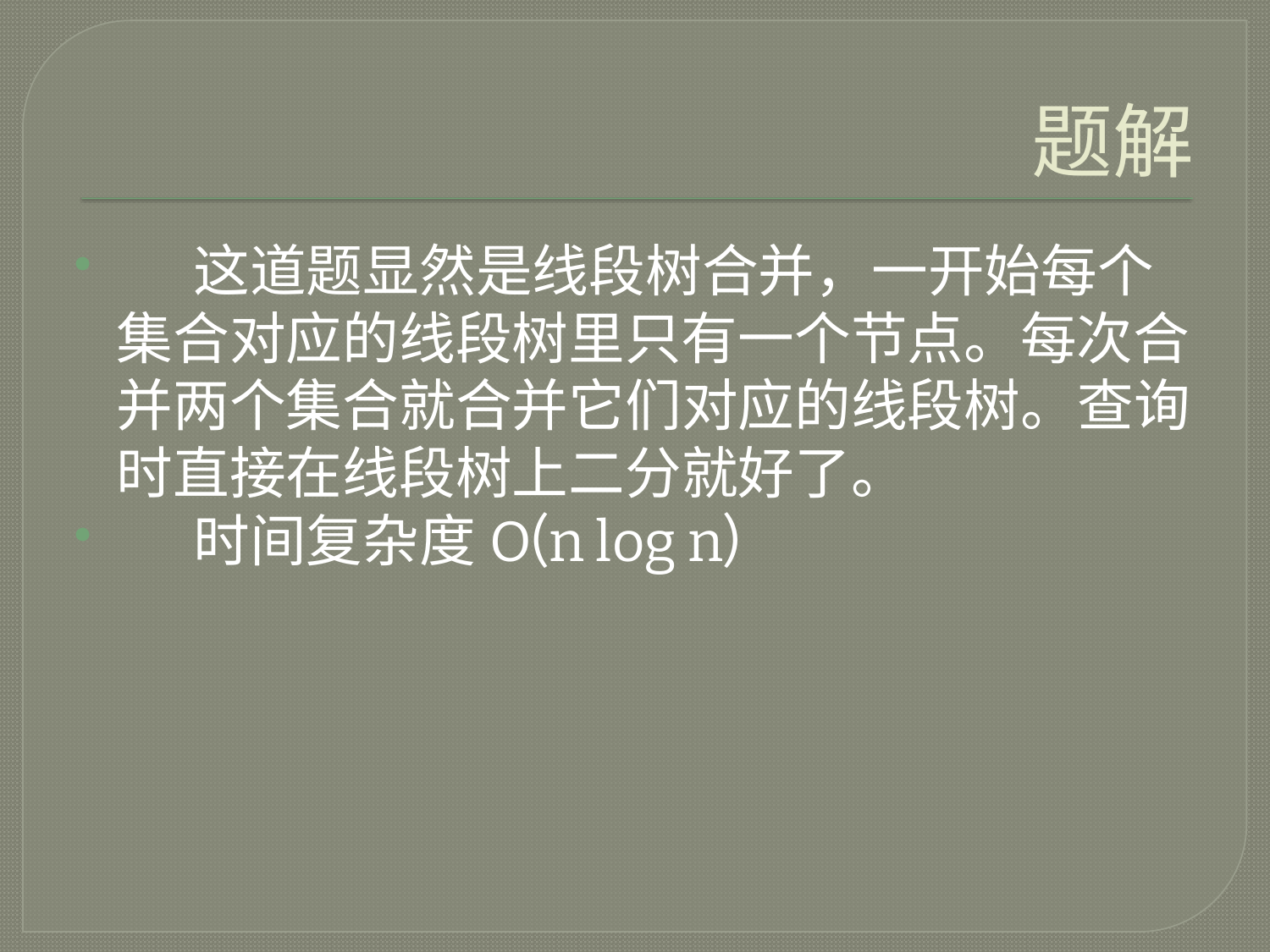

# 题解
     这道题显然是线段树合并，一开始每个集合对应的线段树里只有一个节点。每次合并两个集合就合并它们对应的线段树。查询时直接在线段树上二分就好了。
     时间复杂度O(n log n)